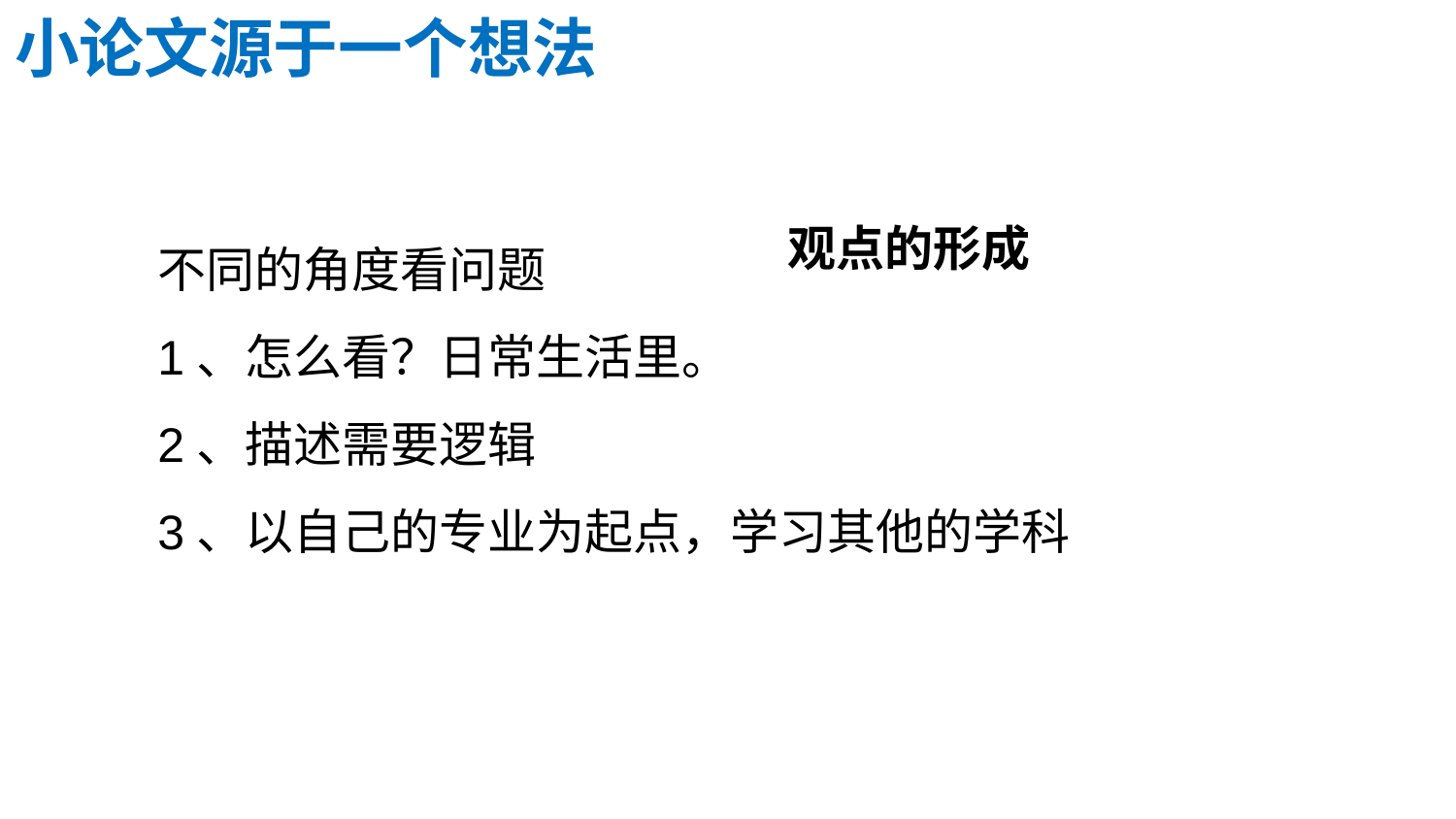

小论文源于一个想法
不同的角度看问题
1、怎么看？日常生活里。
2、描述需要逻辑
3、以自己的专业为起点，学习其他的学科

观点的形成